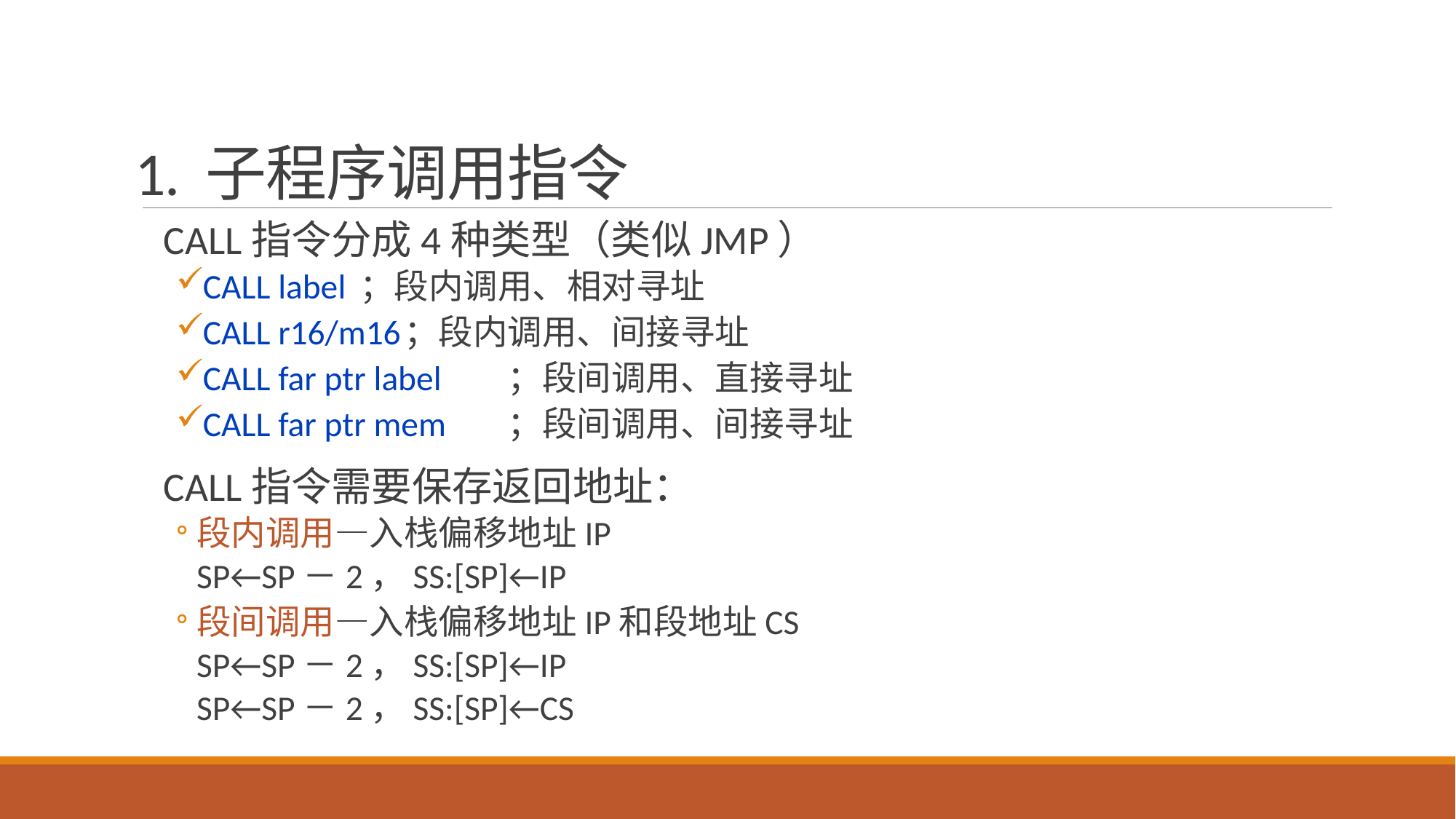

# 1. 子程序调用指令
CALL指令分成4种类型（类似JMP）
CALL label		；段内调用、相对寻址
CALL r16/m16	；段内调用、间接寻址
CALL far ptr label	；段间调用、直接寻址
CALL far ptr mem	；段间调用、间接寻址
CALL指令需要保存返回地址：
段内调用—入栈偏移地址IP
		SP←SP－2，SS:[SP]←IP
段间调用—入栈偏移地址IP和段地址CS
		SP←SP－2，SS:[SP]←IP
		SP←SP－2，SS:[SP]←CS